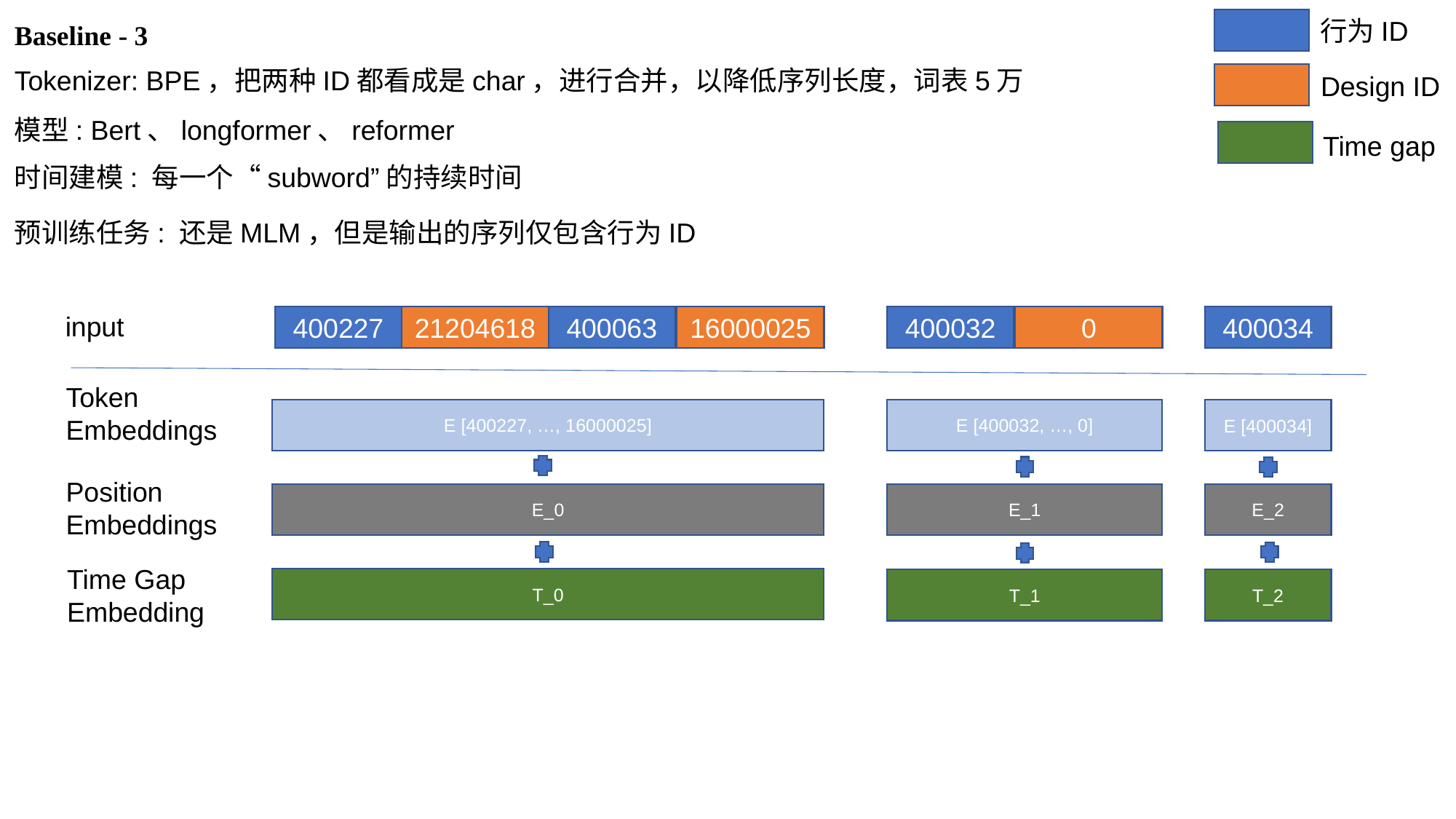

行为ID

Baseline - 3
Tokenizer: BPE，把两种ID都看成是char，进行合并，以降低序列长度，词表5万

Design ID
模型: Bert、longformer、reformer

Time gap
时间建模: 每一个“subword”的持续时间
预训练任务: 还是MLM，但是输出的序列仅包含行为ID
input
0
400034
400032
400227
16000025
21204618
400063
Token
Embeddings
E [400227, …, 16000025]
E [400032, …, 0]
E [400034]

Position
Embeddings
E_0
E_1
E_2

Time Gap
Embedding
T_0
T_1
T_2